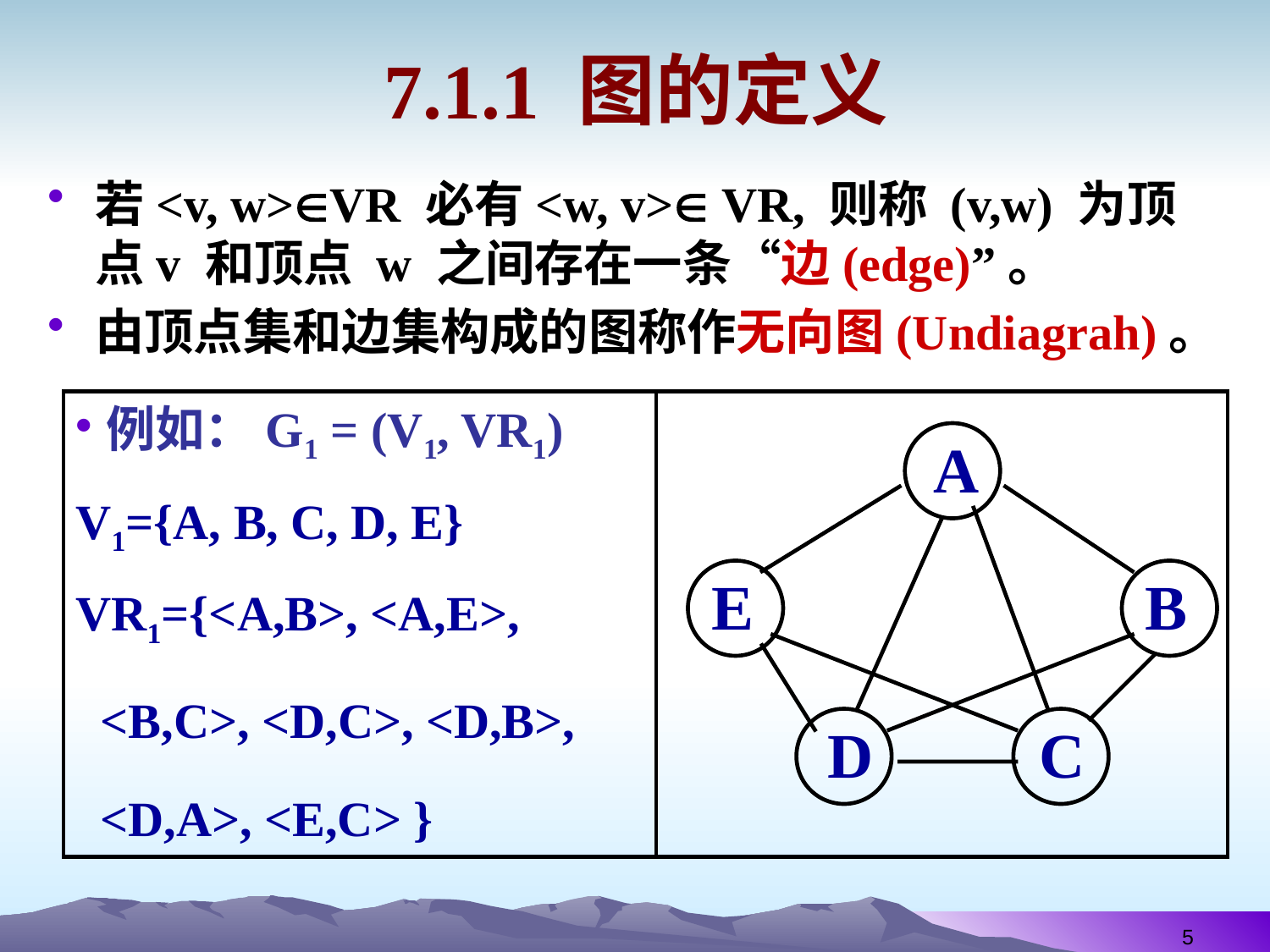

# 7.1.1 图的定义
若<v, w>∈VR 必有<w, v>∈ VR, 则称 (v,w) 为顶点v 和顶点 w 之间存在一条“边(edge)”。
由顶点集和边集构成的图称作无向图(Undiagrah)。
例如：G1 = (V1, VR1)
V1={A, B, C, D, E}
VR1={<A,B>, <A,E>,
  <B,C>, <D,C>, <D,B>,
  <D,A>, <E,C> }

A

E

B

D

C

5